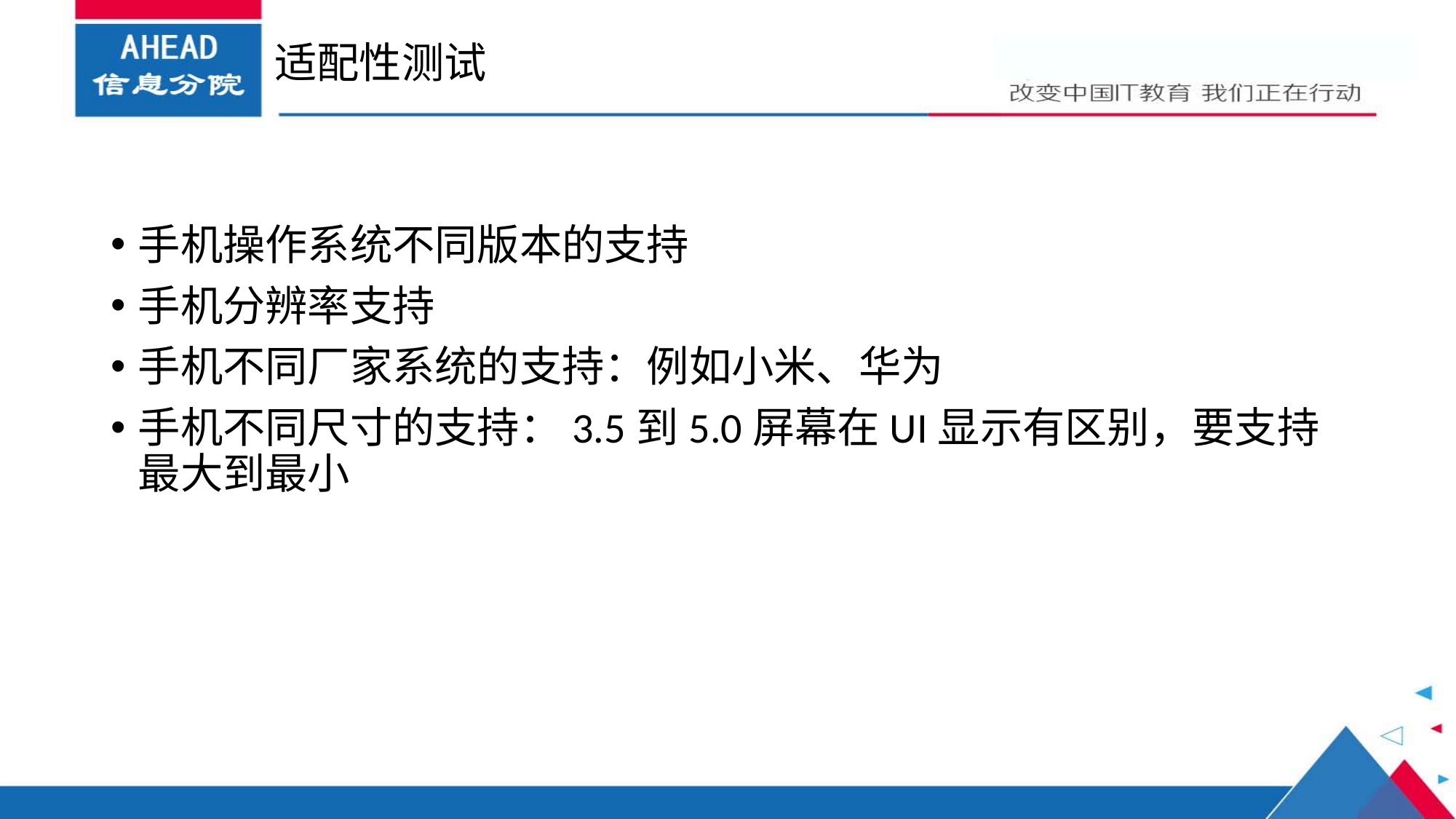

# 适配性测试
手机操作系统不同版本的支持
手机分辨率支持
手机不同厂家系统的支持：例如小米、华为
手机不同尺寸的支持：3.5到5.0屏幕在UI显示有区别，要支持最大到最小